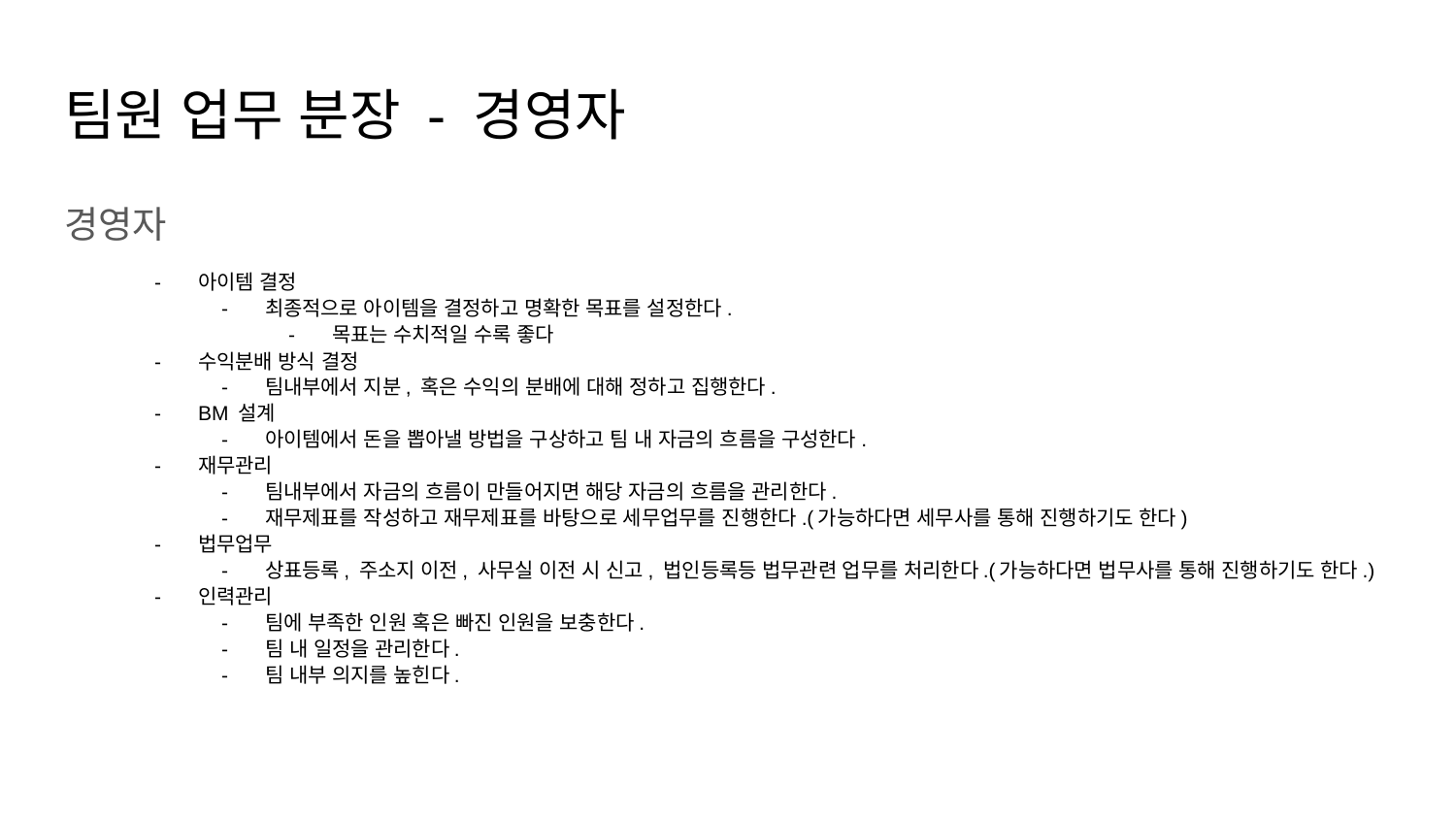

# 팀원 업무 분장 - 경영자
경영자
아이템 결정
최종적으로 아이템을 결정하고 명확한 목표를 설정한다.
목표는 수치적일 수록 좋다
수익분배 방식 결정
팀내부에서 지분, 혹은 수익의 분배에 대해 정하고 집행한다.
BM 설계
아이템에서 돈을 뽑아낼 방법을 구상하고 팀 내 자금의 흐름을 구성한다.
재무관리
팀내부에서 자금의 흐름이 만들어지면 해당 자금의 흐름을 관리한다.
재무제표를 작성하고 재무제표를 바탕으로 세무업무를 진행한다.(가능하다면 세무사를 통해 진행하기도 한다)
법무업무
상표등록, 주소지 이전, 사무실 이전 시 신고, 법인등록등 법무관련 업무를 처리한다.(가능하다면 법무사를 통해 진행하기도 한다.)
인력관리
팀에 부족한 인원 혹은 빠진 인원을 보충한다.
팀 내 일정을 관리한다.
팀 내부 의지를 높힌다.